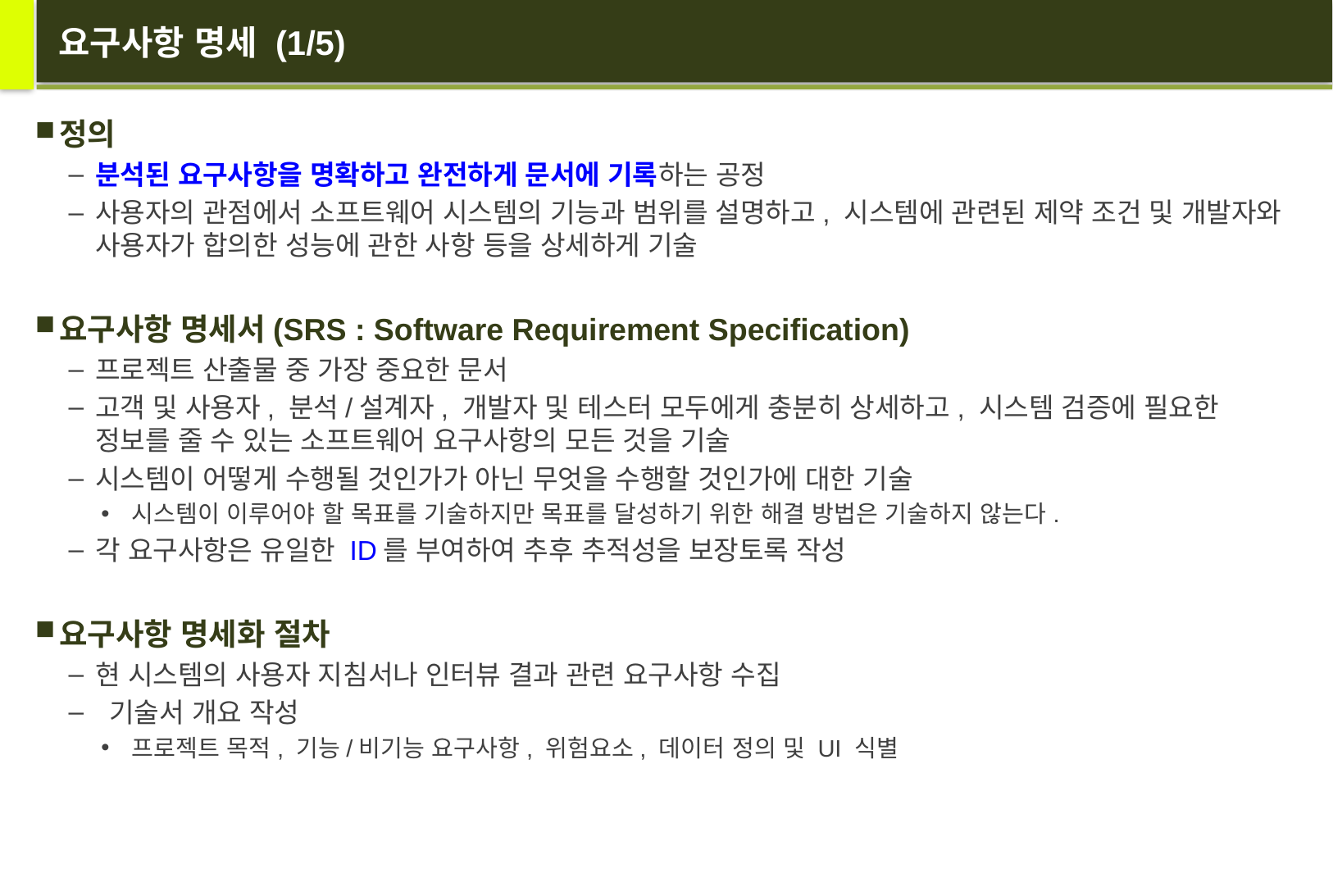

# 요구사항 명세 (1/5)
정의
분석된 요구사항을 명확하고 완전하게 문서에 기록하는 공정
사용자의 관점에서 소프트웨어 시스템의 기능과 범위를 설명하고, 시스템에 관련된 제약 조건 및 개발자와 사용자가 합의한 성능에 관한 사항 등을 상세하게 기술

요구사항 명세서(SRS : Software Requirement Specification)
프로젝트 산출물 중 가장 중요한 문서
고객 및 사용자, 분석/설계자, 개발자 및 테스터 모두에게 충분히 상세하고, 시스템 검증에 필요한 정보를 줄 수 있는 소프트웨어 요구사항의 모든 것을 기술
시스템이 어떻게 수행될 것인가가 아닌 무엇을 수행할 것인가에 대한 기술
시스템이 이루어야 할 목표를 기술하지만 목표를 달성하기 위한 해결 방법은 기술하지 않는다.
각 요구사항은 유일한 ID를 부여하여 추후 추적성을 보장토록 작성

요구사항 명세화 절차
현 시스템의 사용자 지침서나 인터뷰 결과 관련 요구사항 수집
 기술서 개요 작성
프로젝트 목적, 기능/비기능 요구사항, 위험요소, 데이터 정의 및 UI 식별